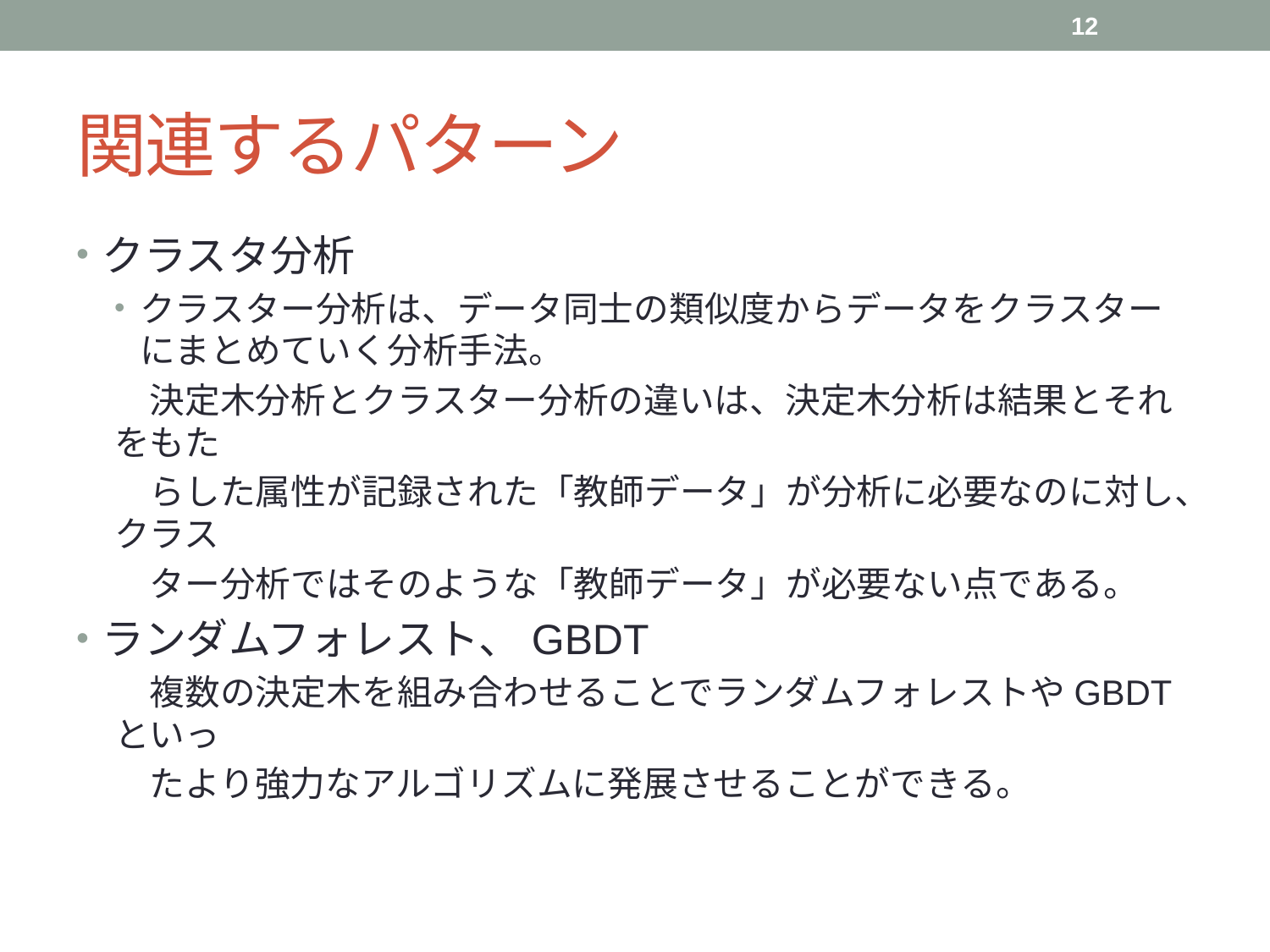

12
# 関連するパターン
クラスタ分析
クラスター分析は、データ同士の類似度からデータをクラスターにまとめていく分析手法。
　決定木分析とクラスター分析の違いは、決定木分析は結果とそれをもた
　らした属性が記録された「教師データ」が分析に必要なのに対し、クラス
　ター分析ではそのような「教師データ」が必要ない点である。
ランダムフォレスト、GBDT
　複数の決定木を組み合わせることでランダムフォレストやGBDTといっ
　たより強力なアルゴリズムに発展させることができる。